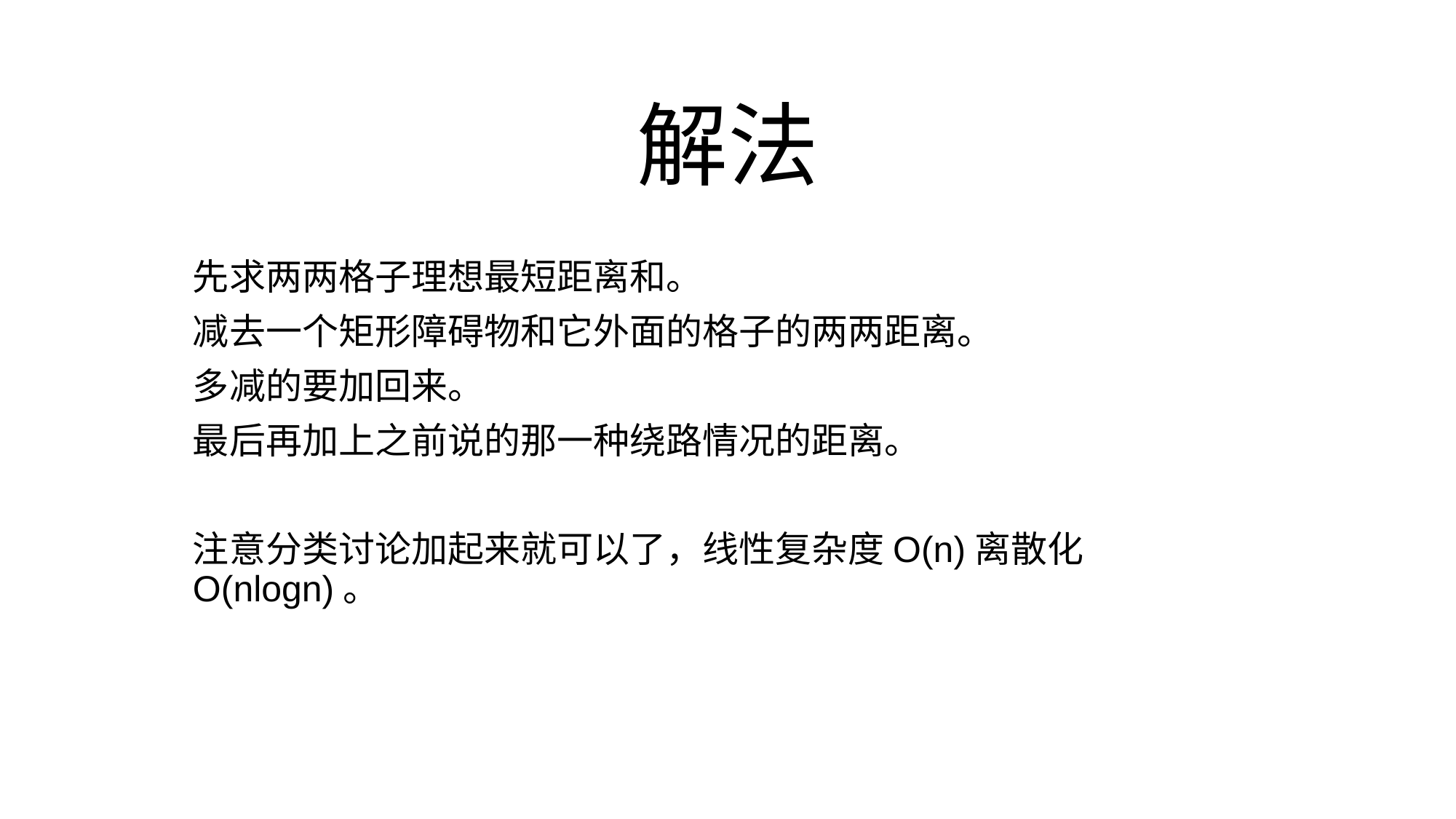

# 解法
先求两两格子理想最短距离和。
减去一个矩形障碍物和它外面的格子的两两距离。
多减的要加回来。
最后再加上之前说的那一种绕路情况的距离。

注意分类讨论加起来就可以了，线性复杂度O(n)离散化O(nlogn)。